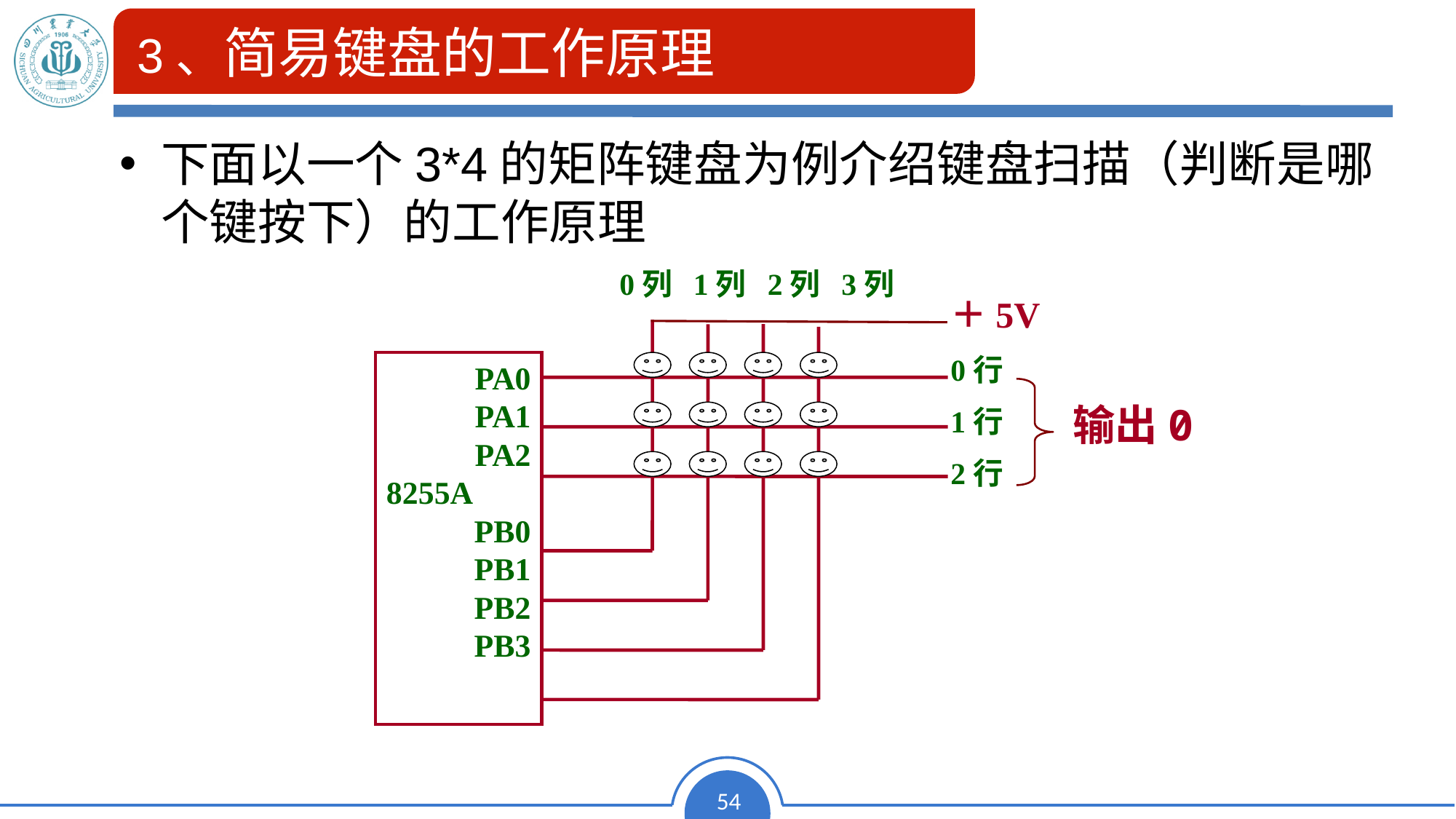

# 3、简易键盘的工作原理
下面以一个3*4的矩阵键盘为例介绍键盘扫描（判断是哪个键按下）的工作原理

0列  1列  2列  3列
＋5V
0行
1行
2行

PA0
PA1
PA2
8255A
PB0
PB1
PB2
PB3

输出0